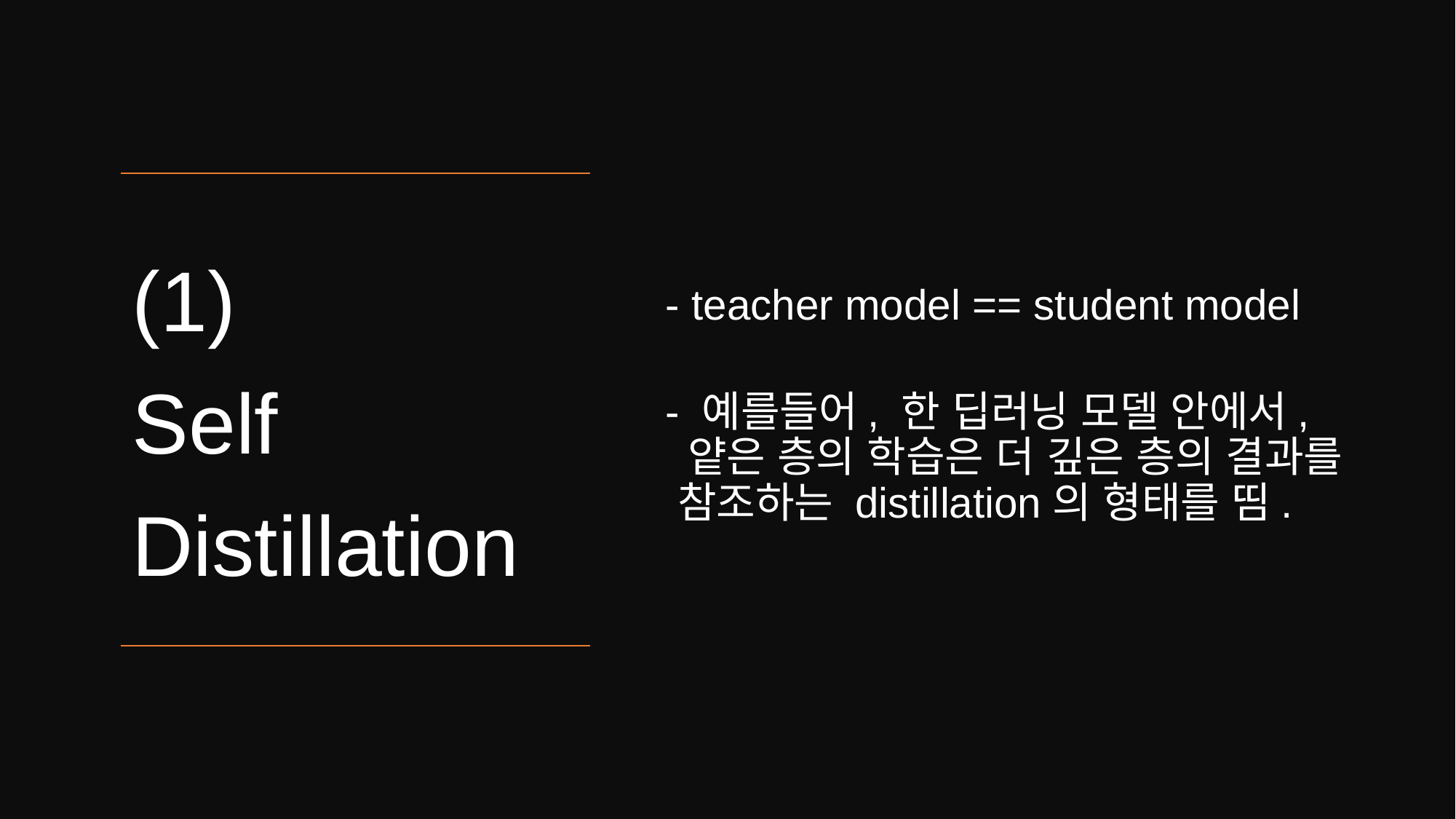

- teacher model == student model
   - 예를들어, 한 딥러닝 모델 안에서,
    얕은 층의 학습은 더 깊은 층의 결과를
    참조하는 distillation의 형태를 띰.
# (1) Self Distillation